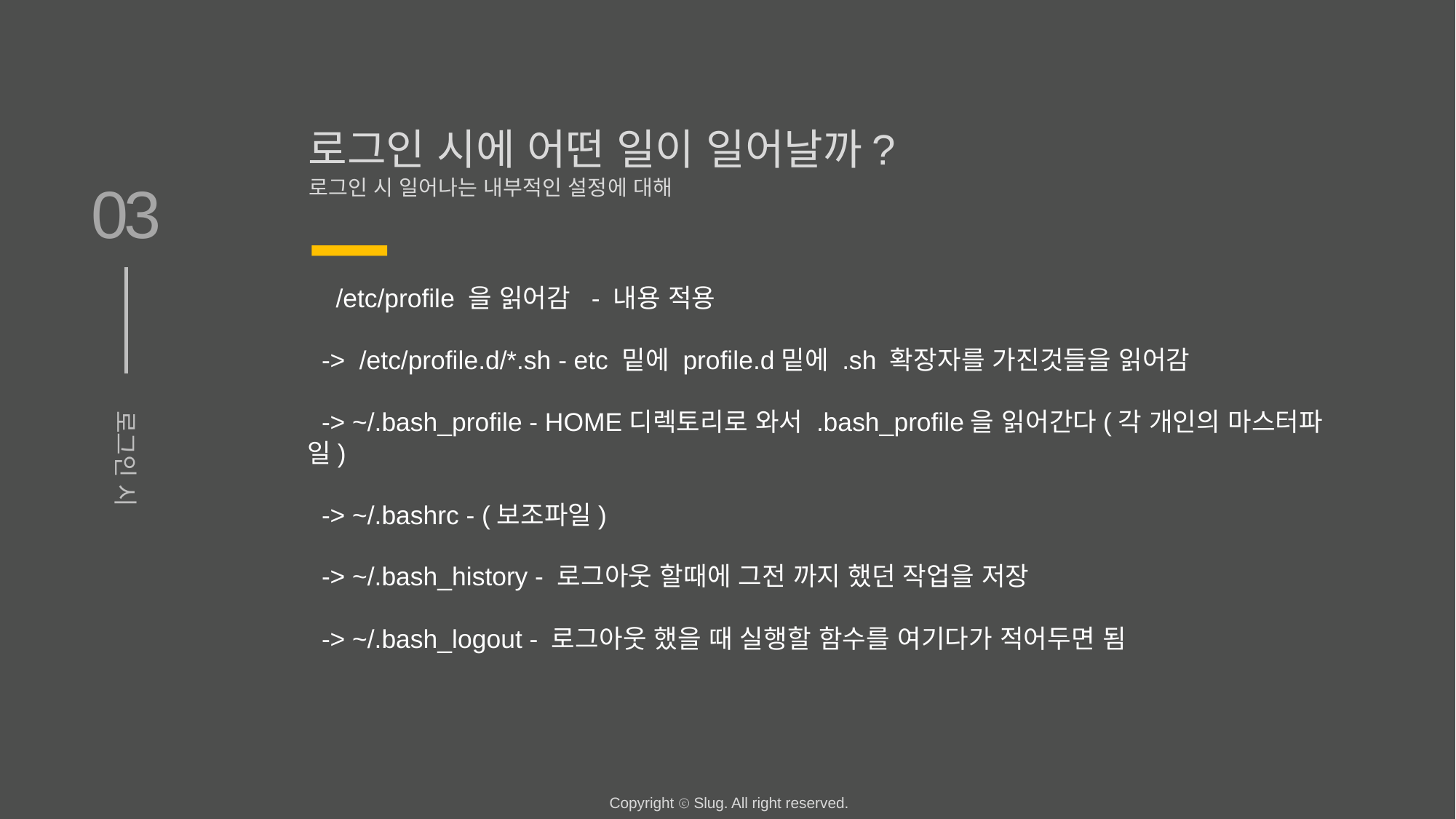

로그인 시에 어떤 일이 일어날까?
03
로그인 시 일어나는 내부적인 설정에 대해

    /etc/profile 을 읽어감  - 내용 적용

  ->  /etc/profile.d/*.sh - etc 밑에 profile.d밑에 .sh 확장자를 가진것들을 읽어감

  -> ~/.bash_profile - HOME디렉토리로 와서 .bash_profile을 읽어간다(각 개인의 마스터파일)

  -> ~/.bashrc - (보조파일)

  -> ~/.bash_history - 로그아웃 할때에 그전 까지 했던 작업을 저장

  -> ~/.bash_logout - 로그아웃 했을 때 실행할 함수를 여기다가 적어두면 됨
로그인 시
Copyright ⓒ Slug. All right reserved.